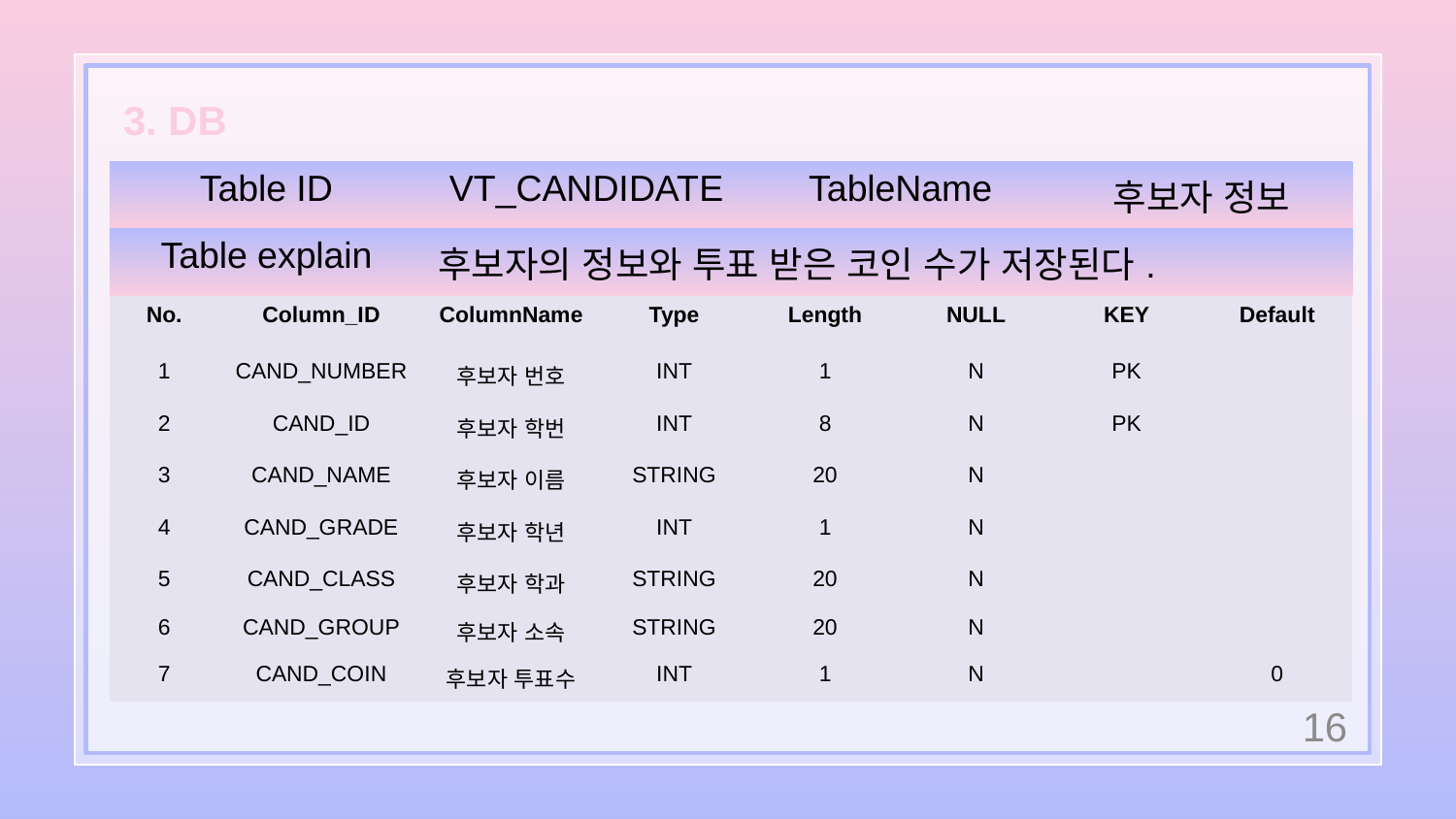

3. DB
| Table ID |  | VT\_CANDIDATE |  | TableName |  | 후보자 정보 |  |
| --- | --- | --- | --- | --- | --- | --- | --- |
| Table explain |  | 후보자의 정보와 투표 받은 코인 수가 저장된다. |  |  |  |  |  |
| No. | Column\_ID | ColumnName | Type | Length | NULL | KEY | Default |
| 1 | CAND\_NUMBER | 후보자 번호 | INT | 1 | N | PK |  |
| 2 | CAND\_ID | 후보자 학번 | INT | 8 | N | PK |  |
| 3 | CAND\_NAME | 후보자 이름 | STRING | 20 | N |  |  |
| 4 | CAND\_GRADE | 후보자 학년 | INT | 1 | N |  |  |
| 5 | CAND\_CLASS | 후보자 학과 | STRING | 20 | N |  |  |
| 6 | CAND\_GROUP | 후보자 소속 | STRING | 20 | N |  |  |
| 7 | CAND\_COIN | 후보자 투표수 | INT | 1 | N |  | 0 |
16